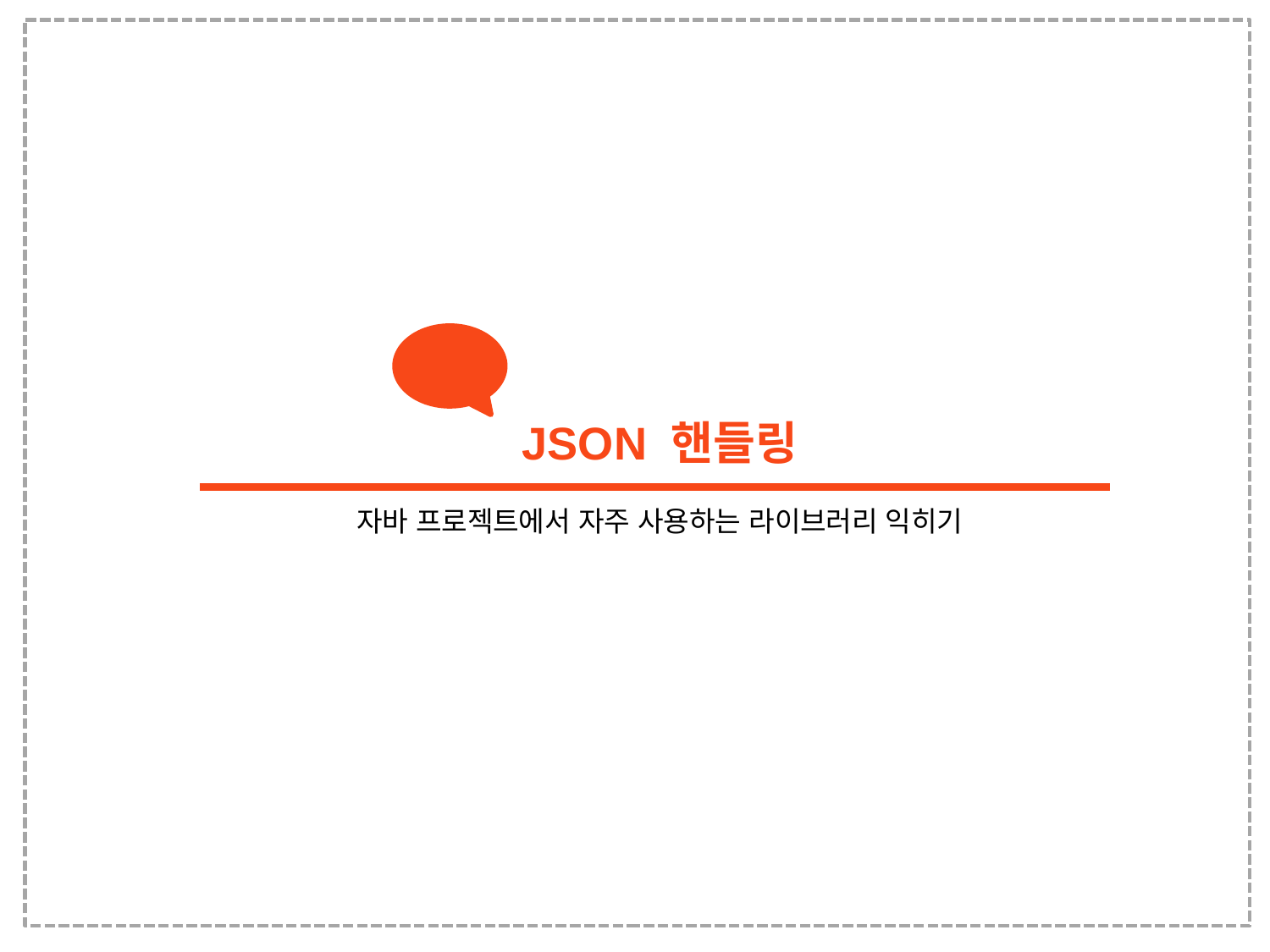

JSON 핸들링
자바 프로젝트에서 자주 사용하는 라이브러리 익히기